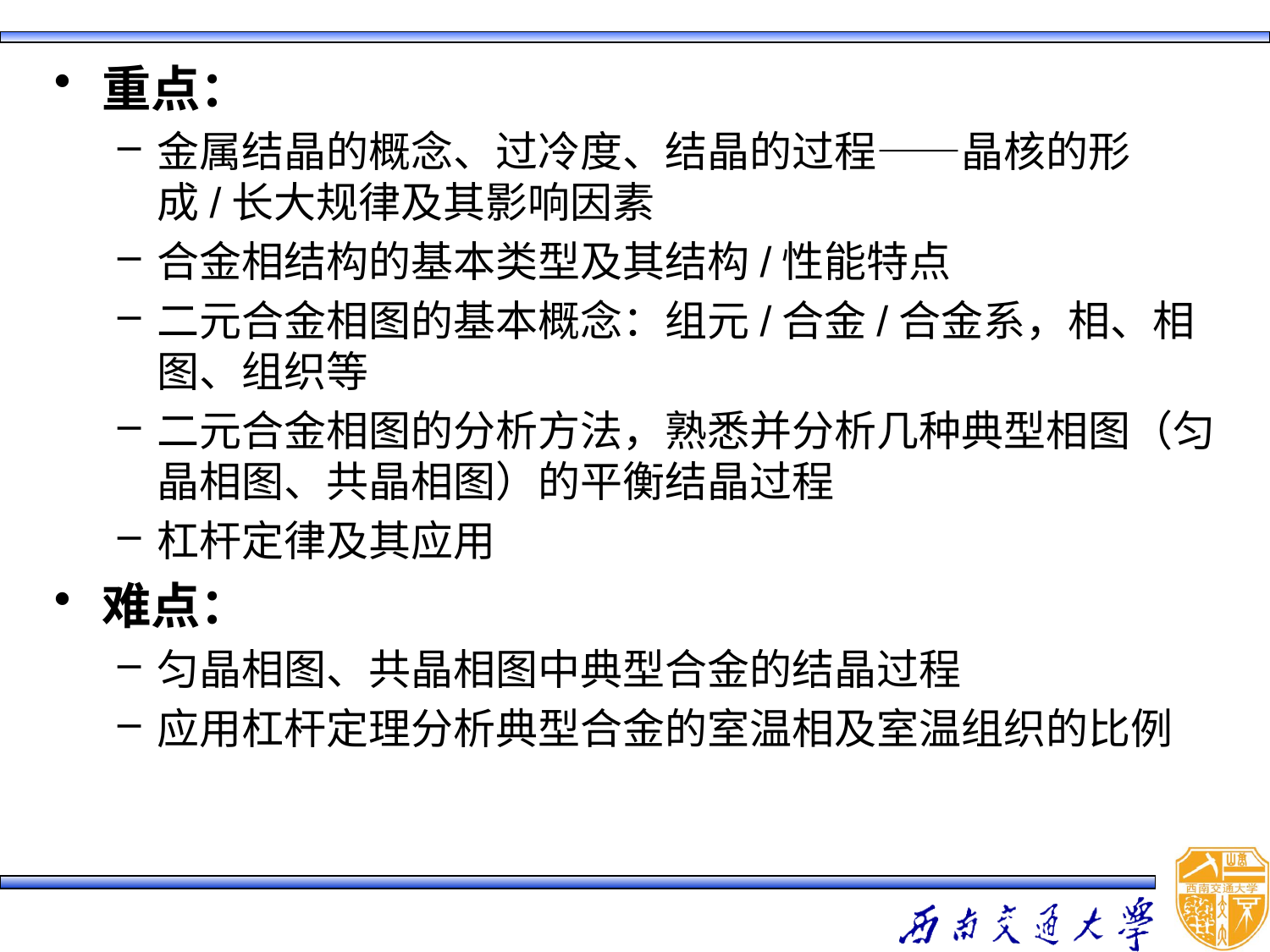

重点：
金属结晶的概念、过冷度、结晶的过程——晶核的形成/长大规律及其影响因素
合金相结构的基本类型及其结构/性能特点
二元合金相图的基本概念：组元/合金/合金系，相、相图、组织等
二元合金相图的分析方法，熟悉并分析几种典型相图（匀晶相图、共晶相图）的平衡结晶过程
杠杆定律及其应用
难点：
匀晶相图、共晶相图中典型合金的结晶过程
应用杠杆定理分析典型合金的室温相及室温组织的比例